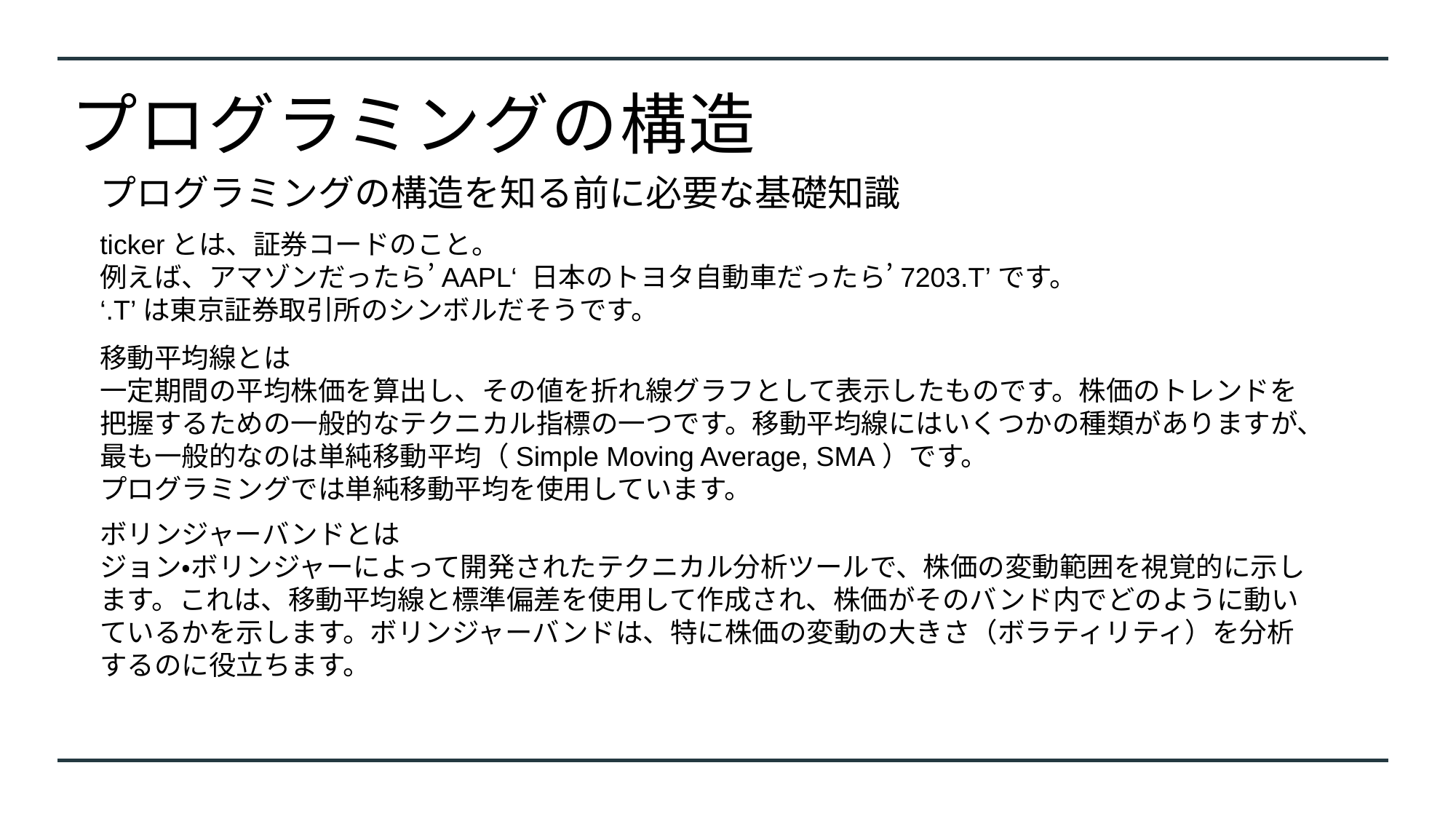

# プログラミングの構造
プログラミングの構造を知る前に必要な基礎知識
tickerとは、証券コードのこと。
例えば、アマゾンだったら’AAPL‘ 日本のトヨタ自動車だったら’7203.T’です。
‘.T’は東京証券取引所のシンボルだそうです。
移動平均線とは
一定期間の平均株価を算出し、その値を折れ線グラフとして表示したものです。株価のトレンドを把握するための一般的なテクニカル指標の一つです。移動平均線にはいくつかの種類がありますが、最も一般的なのは単純移動平均（Simple Moving Average, SMA）です。
プログラミングでは単純移動平均を使用しています。
ボリンジャーバンドとは
ジョン・ボリンジャーによって開発されたテクニカル分析ツールで、株価の変動範囲を視覚的に示します。これは、移動平均線と標準偏差を使用して作成され、株価がそのバンド内でどのように動いているかを示します。ボリンジャーバンドは、特に株価の変動の大きさ（ボラティリティ）を分析するのに役立ちます。